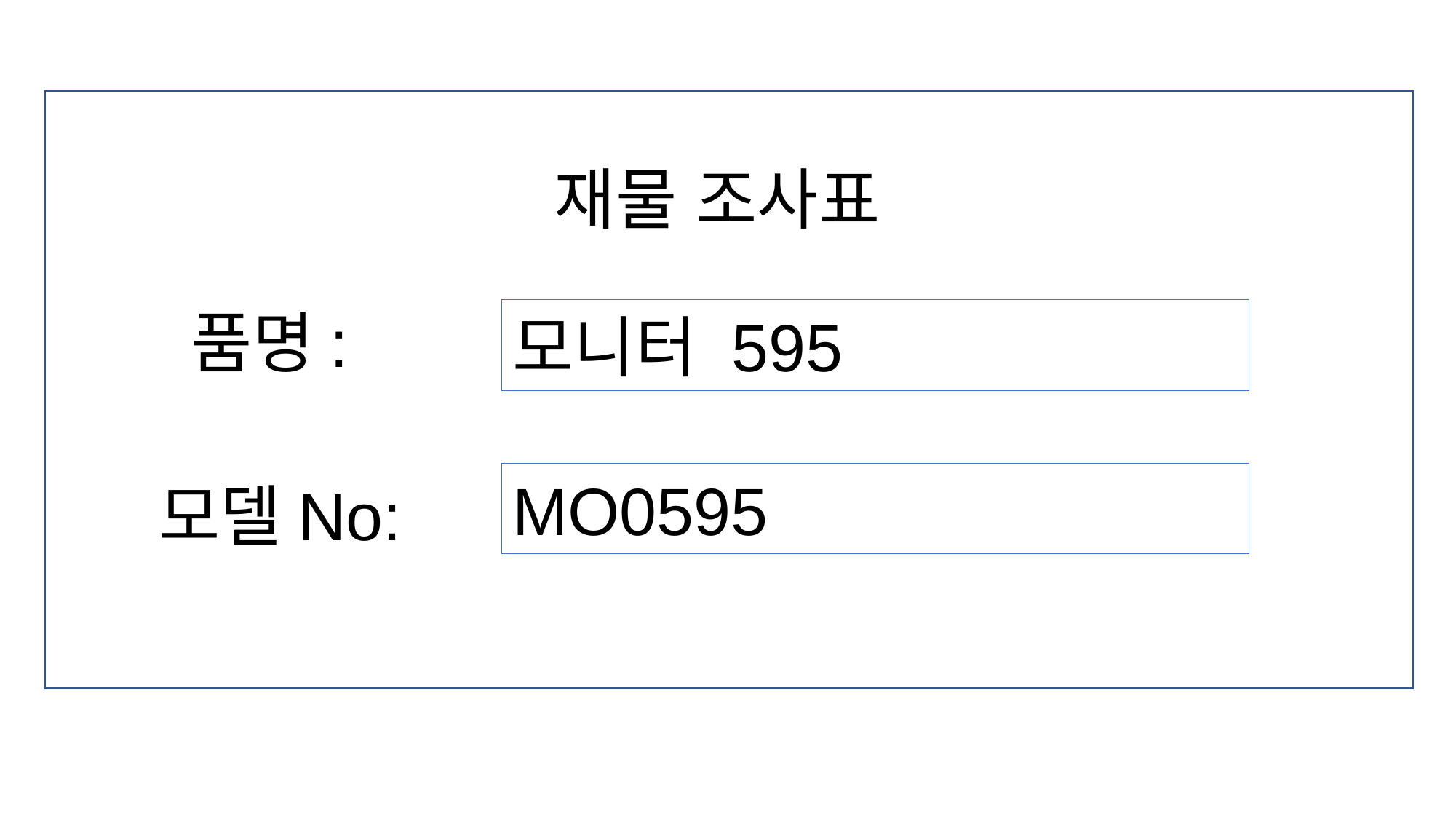

재물 조사표
품명:
모니터 595
MO0595
모델No: